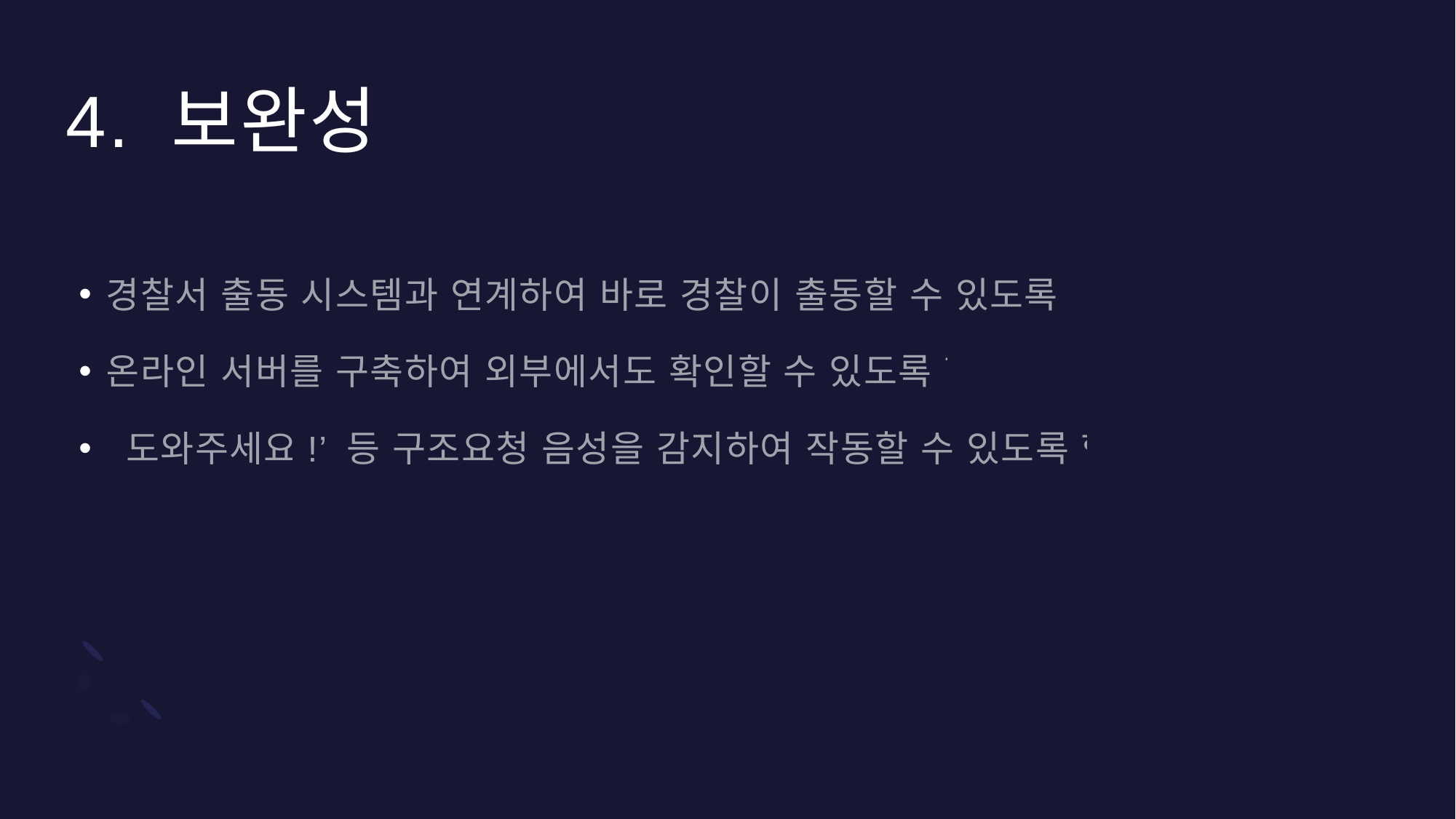

# 4. 보완성
경찰서 출동 시스템과 연계하여 바로 경찰이 출동할 수 있도록 함
온라인 서버를 구축하여 외부에서도 확인할 수 있도록 함
‘도와주세요!’ 등 구조요청 음성을 감지하여 작동할 수 있도록 함